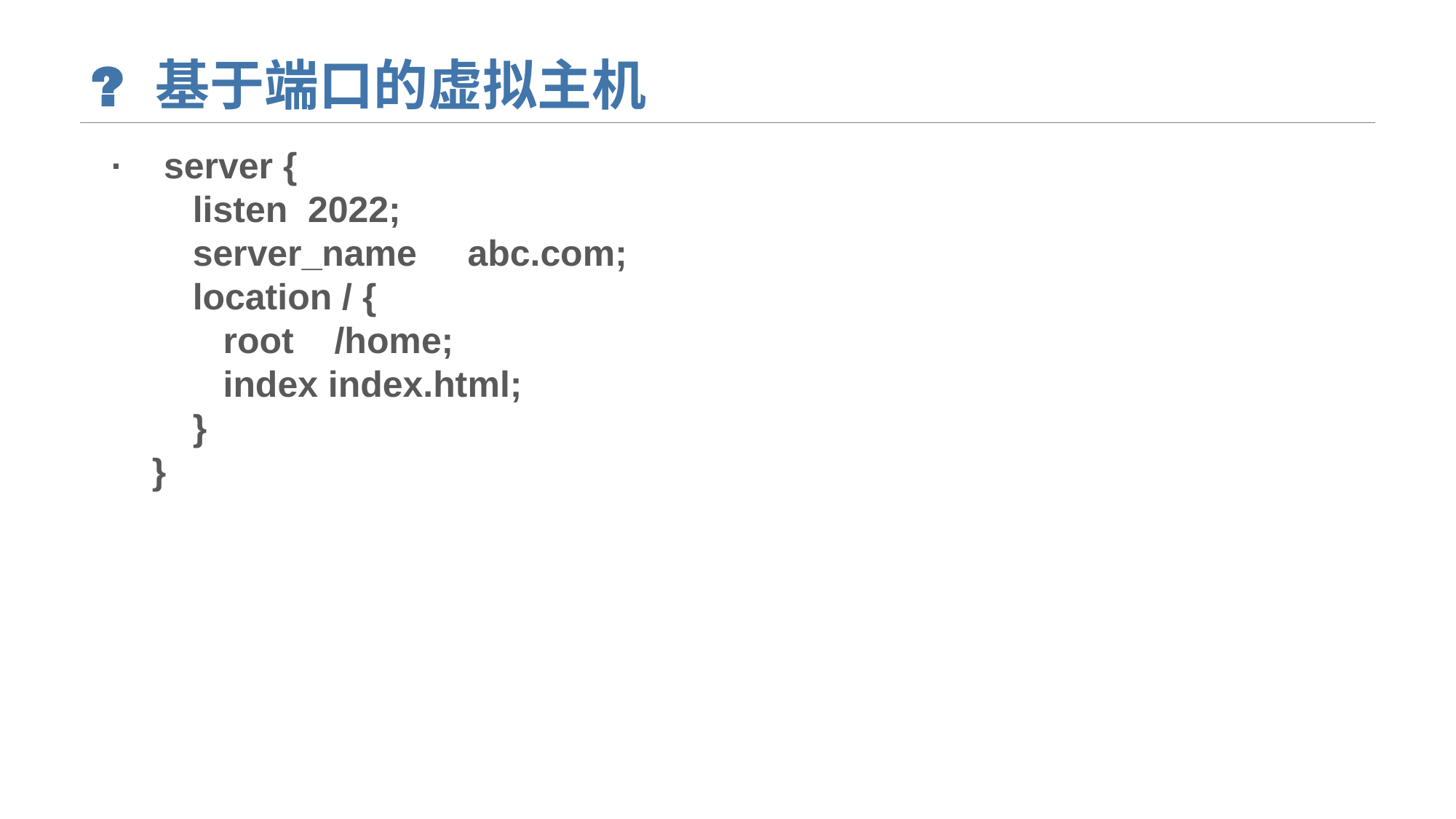

# ? 基于端口的虚拟主机

·    server {
        listen  2022;
        server_name     abc.com;
        location / {
           root    /home;
           index index.html;
        }
    }

40